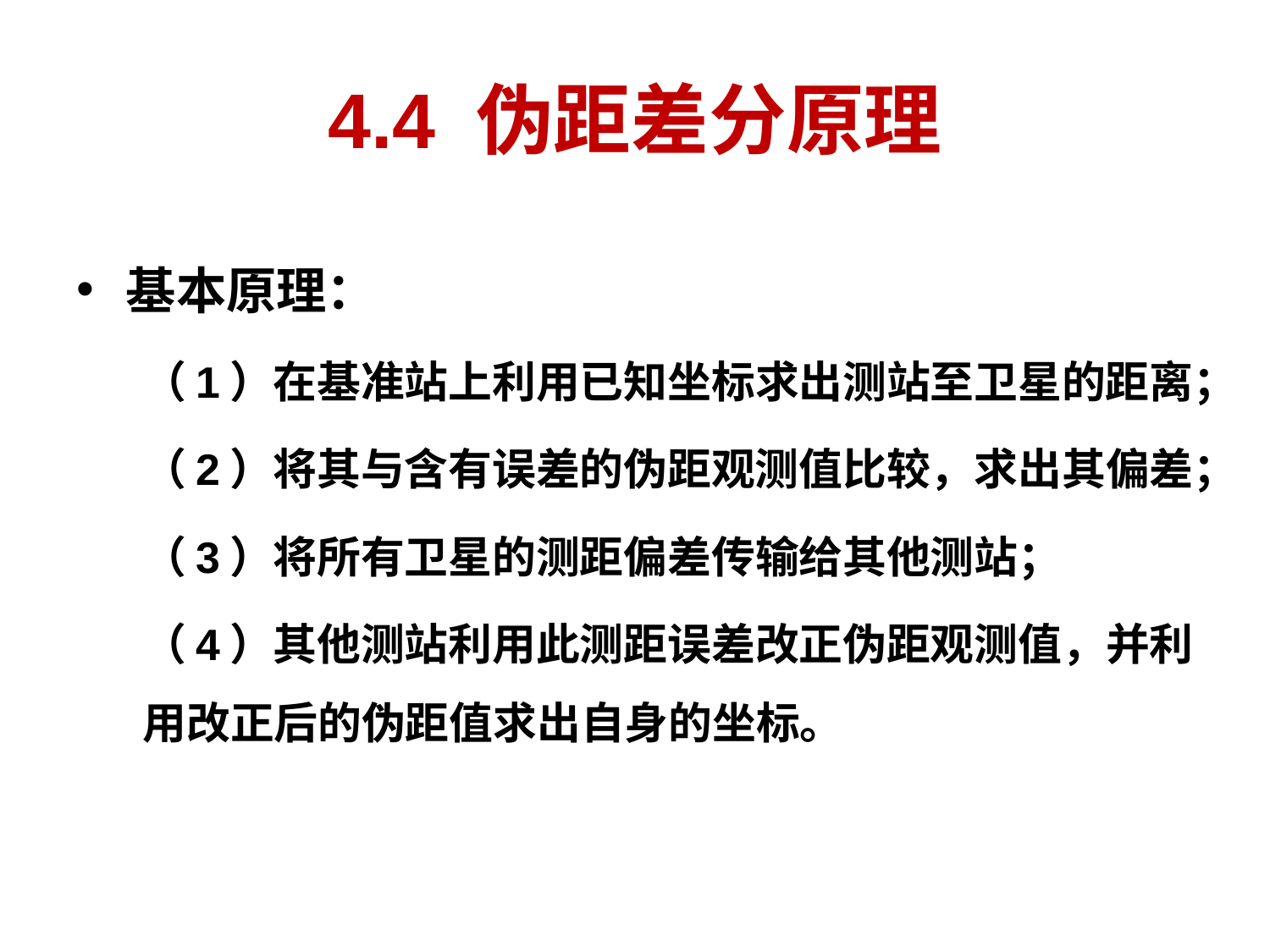

# 4.4 伪距差分原理

基本原理：
（1）在基准站上利用已知坐标求出测站至卫星的距离；
（2）将其与含有误差的伪距观测值比较，求出其偏差；
（3）将所有卫星的测距偏差传输给其他测站；
（4）其他测站利用此测距误差改正伪距观测值，并利用改正后的伪距值求出自身的坐标。